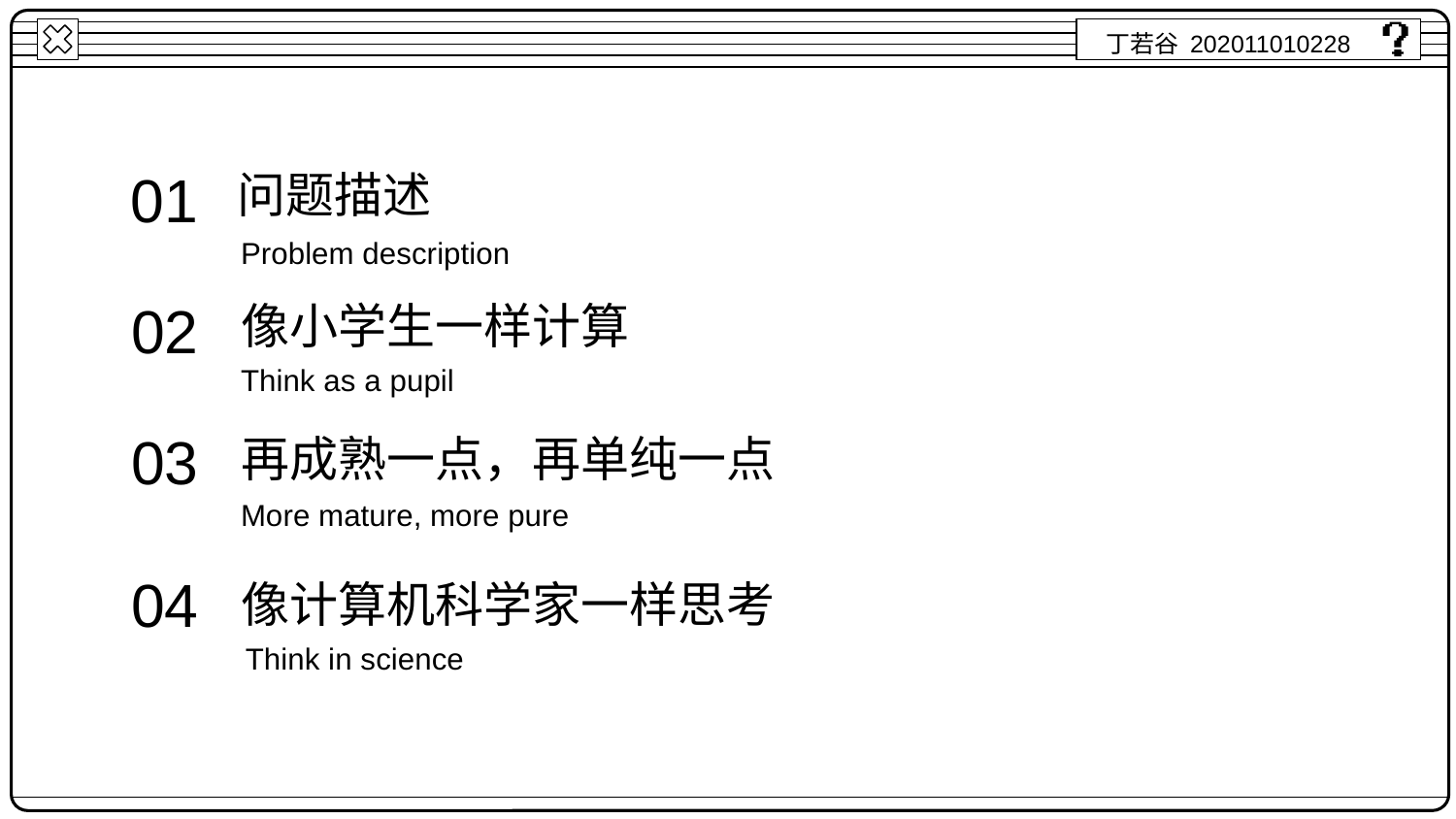

# 问题描述
01
Problem description
像小学生一样计算
02
Think as a pupil
再成熟一点，再单纯一点
03
More mature, more pure
04
像计算机科学家一样思考
Think in science